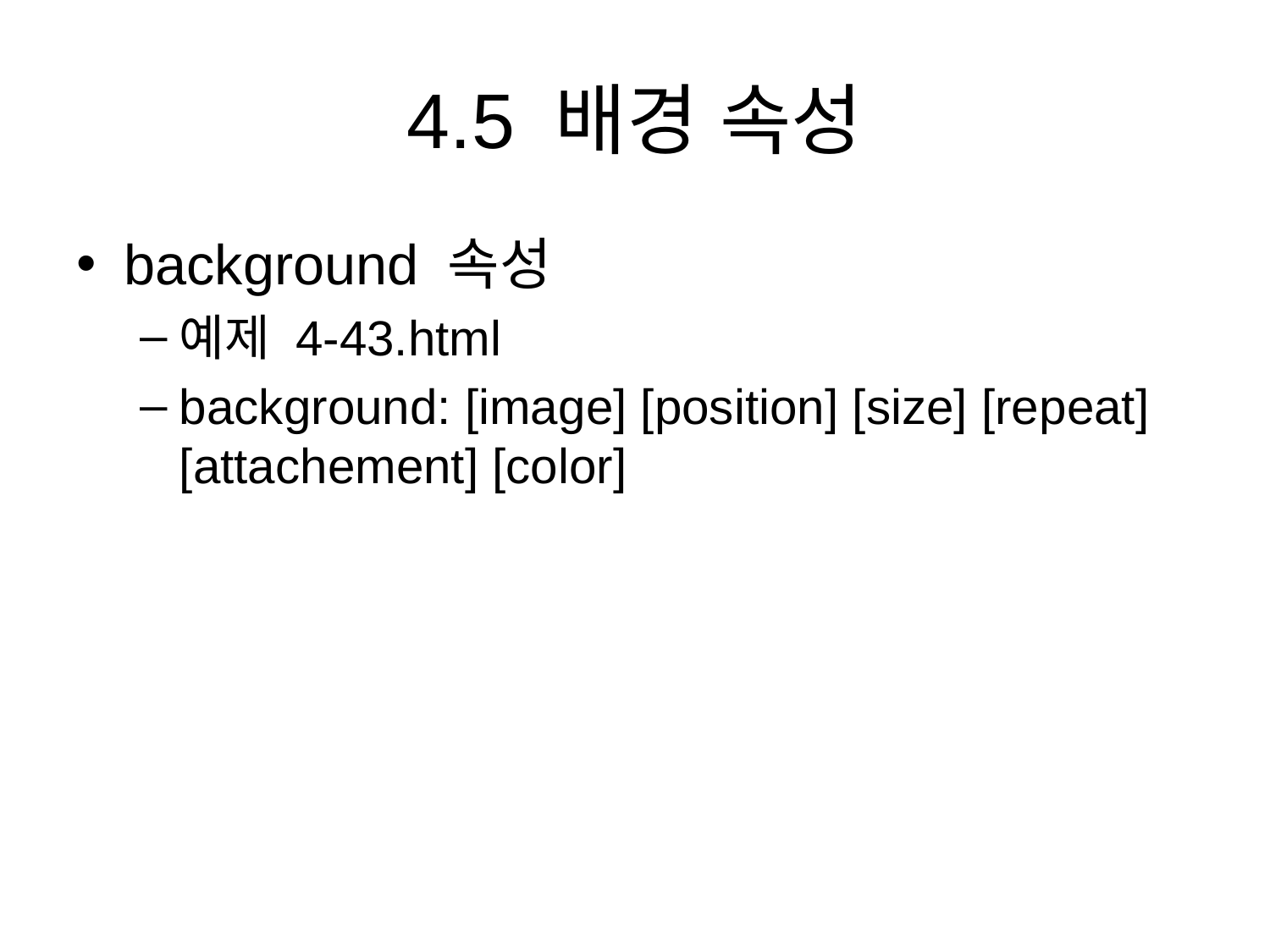

# 4.5 배경 속성
background 속성
예제 4-43.html
background: [image] [position] [size] [repeat] [attachement] [color]